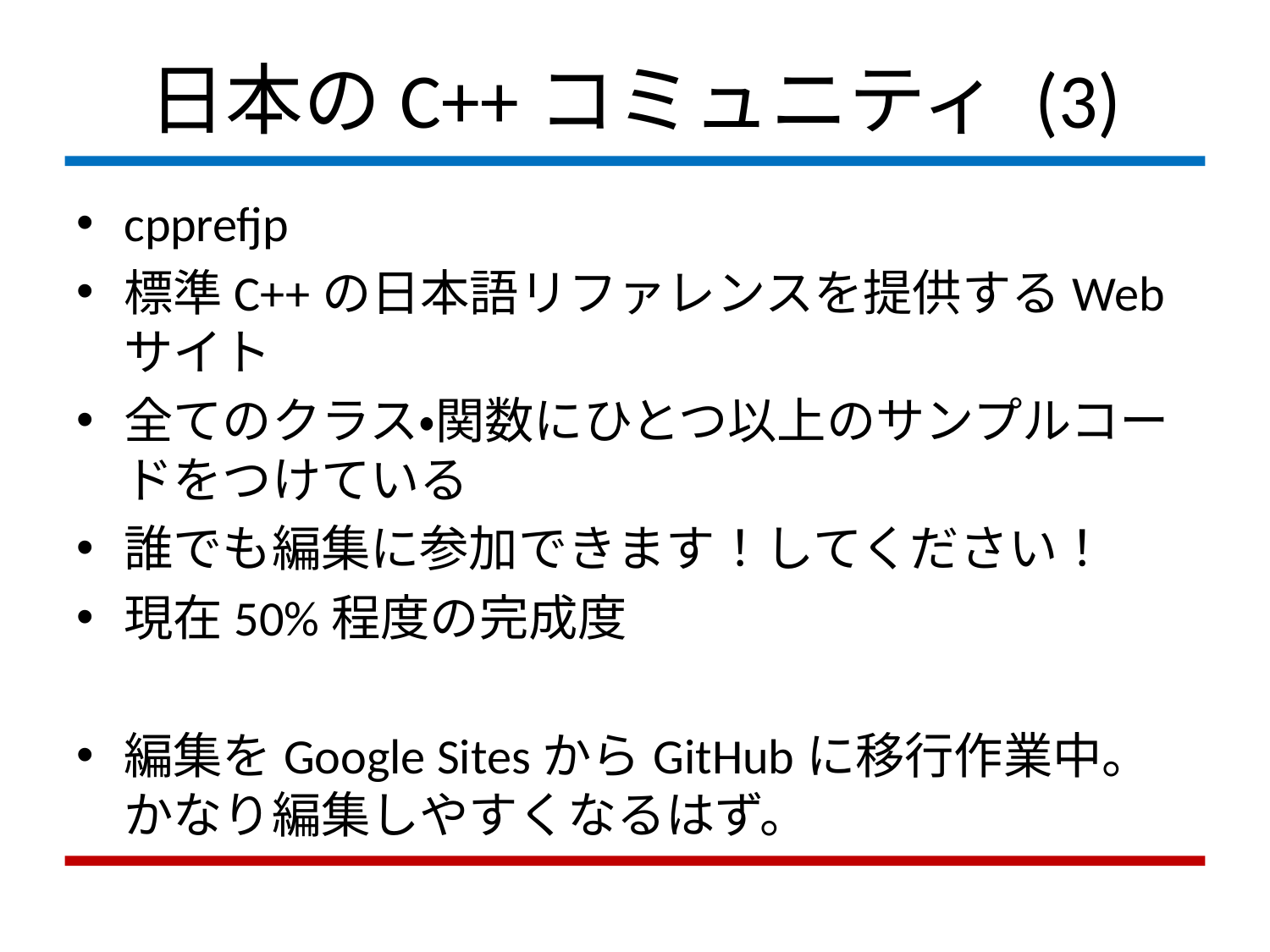

# 日本のC++コミュニティ (3)
cpprefjp
標準C++の日本語リファレンスを提供するWebサイト
全てのクラス・関数にひとつ以上のサンプルコードをつけている
誰でも編集に参加できます！してください！
現在50%程度の完成度

編集をGoogle SitesからGitHubに移行作業中。かなり編集しやすくなるはず。